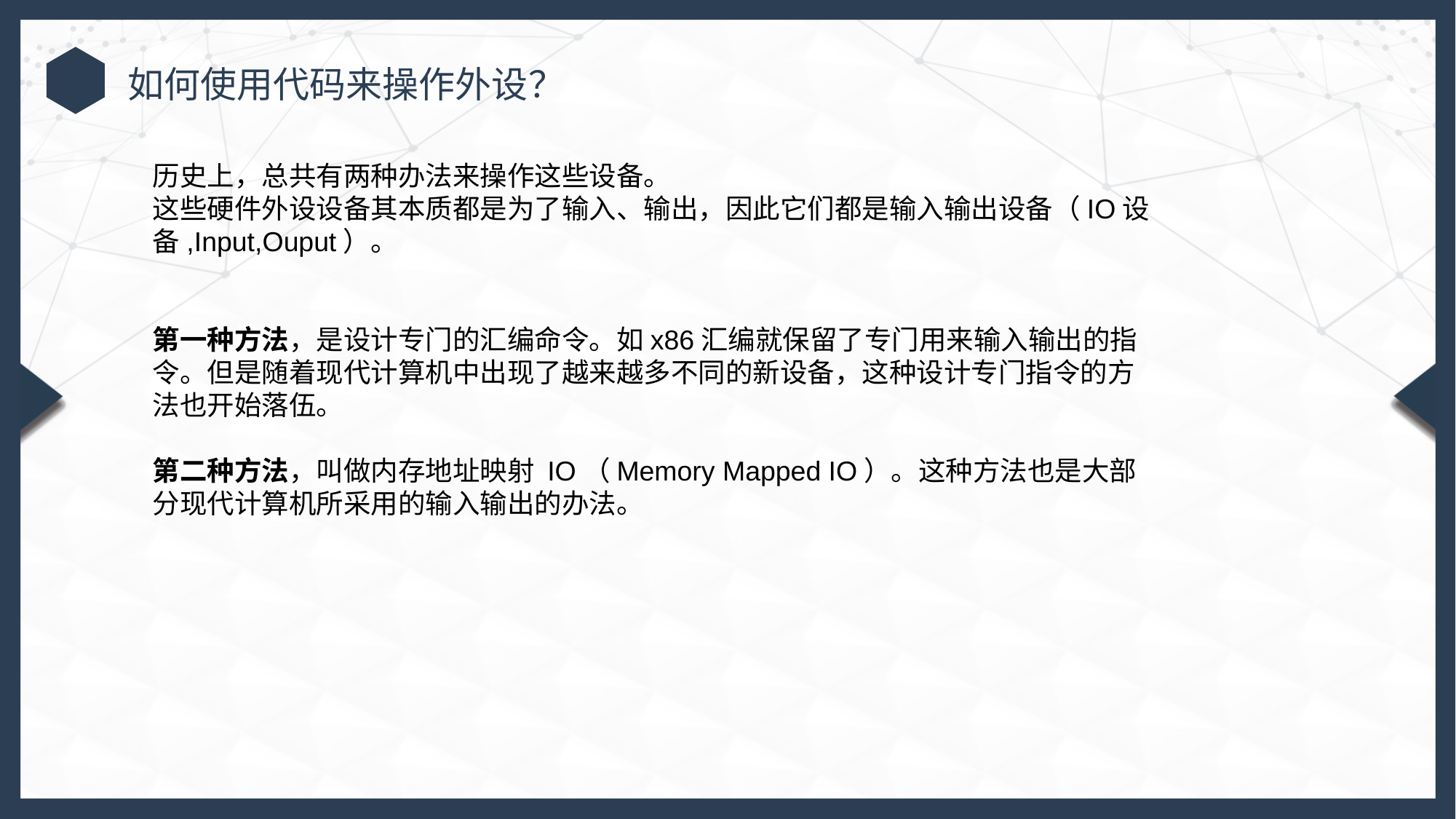

如何使用代码来操作外设？
历史上，总共有两种办法来操作这些设备。
这些硬件外设设备其本质都是为了输入、输出，因此它们都是输入输出设备（IO设备,Input,Ouput）。

第一种方法，是设计专门的汇编命令。如x86汇编就保留了专门用来输入输出的指令。但是随着现代计算机中出现了越来越多不同的新设备，这种设计专门指令的方法也开始落伍。

第二种方法，叫做内存地址映射 IO（Memory Mapped IO）。这种方法也是大部分现代计算机所采用的输入输出的办法。
行业PPT模板http://www.1ppt.com/hangye/